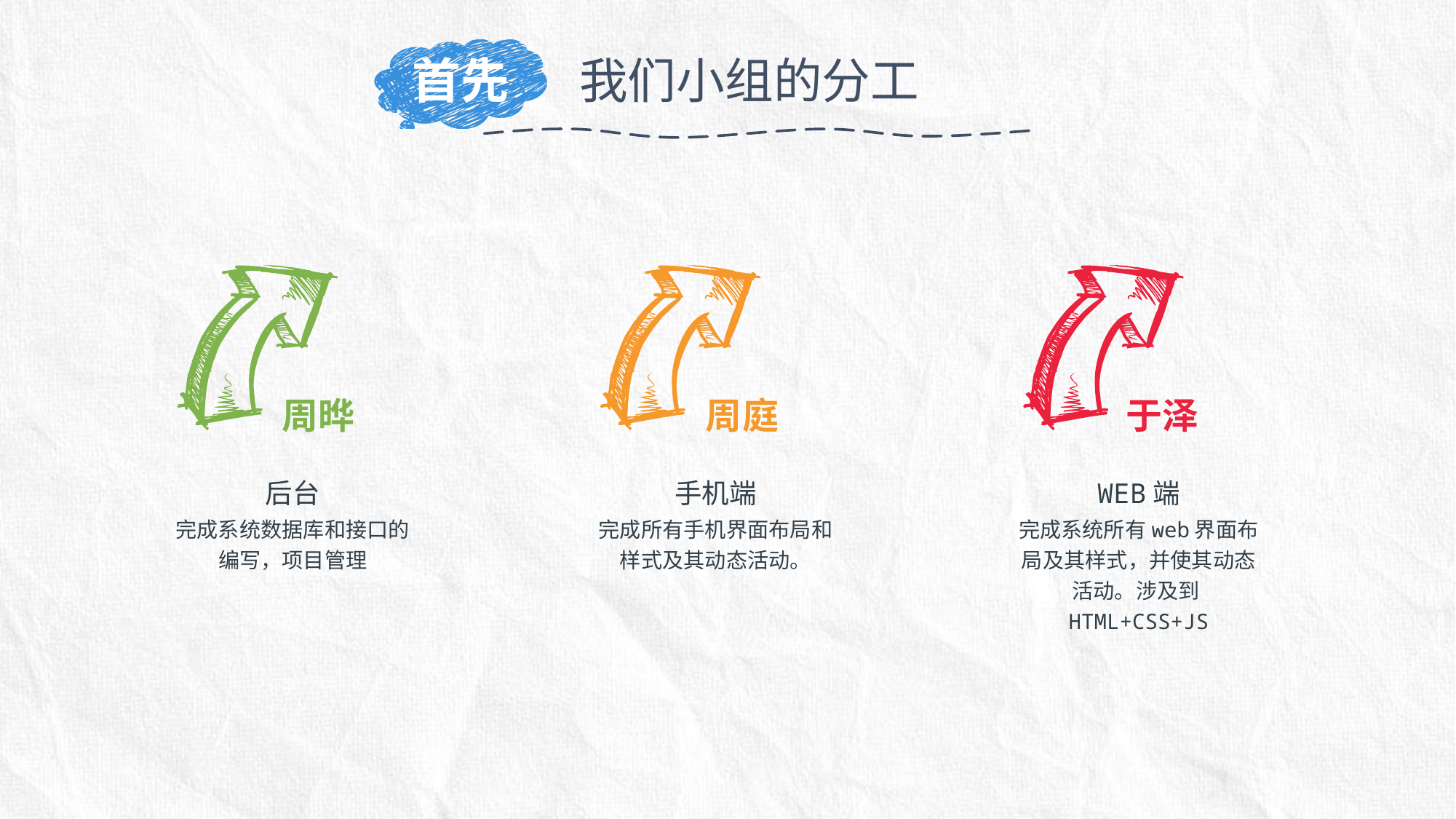

首先
我们小组的分工

于泽

周晔

周庭
后台
完成系统数据库和接口的编写，项目管理
手机端
完成所有手机界面布局和样式及其动态活动。
WEB端
完成系统所有web界面布局及其样式，并使其动态活动。涉及到HTML+CSS+JS